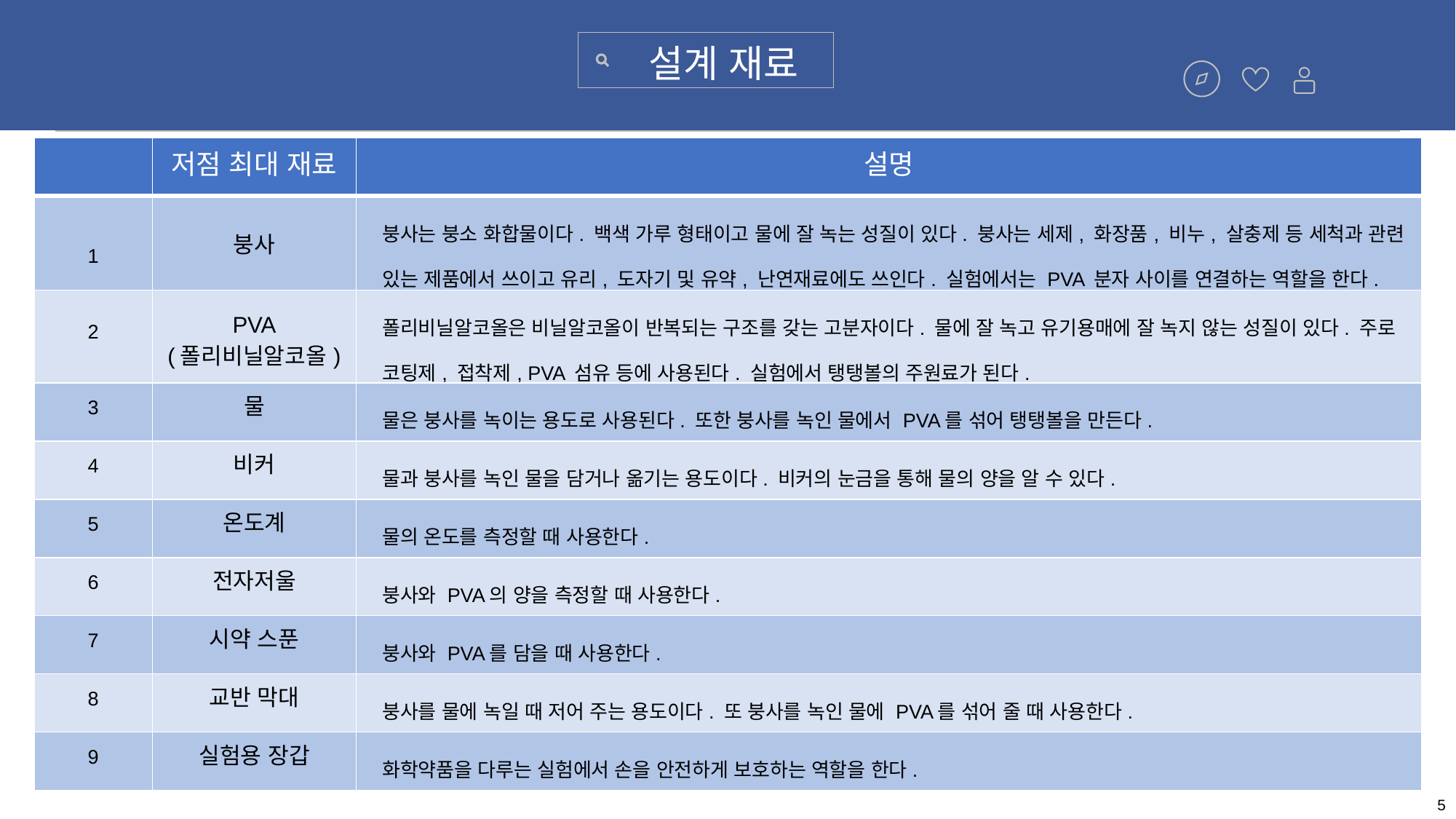

설계 재료

|  | 저점 최대 재료 | 설명 |
| --- | --- | --- |
| 1 | 붕사 | 붕사는 붕소 화합물이다. 백색 가루 형태이고 물에 잘 녹는 성질이 있다. 붕사는 세제, 화장품, 비누, 살충제 등 세척과 관련 있는 제품에서 쓰이고 유리, 도자기 및 유약, 난연재료에도 쓰인다. 실험에서는 PVA 분자 사이를 연결하는 역할을 한다. |
| 2 | PVA (폴리비닐알코올) | 폴리비닐알코올은 비닐알코올이 반복되는 구조를 갖는 고분자이다. 물에 잘 녹고 유기용매에 잘 녹지 않는 성질이 있다. 주로 코팅제, 접착제, PVA 섬유 등에 사용된다. 실험에서 탱탱볼의 주원료가 된다. |
| 3 | 물 | 물은 붕사를 녹이는 용도로 사용된다. 또한 붕사를 녹인 물에서 PVA를 섞어 탱탱볼을 만든다. |
| 4 | 비커 | 물과 붕사를 녹인 물을 담거나 옮기는 용도이다. 비커의 눈금을 통해 물의 양을 알 수 있다. |
| 5 | 온도계 | 물의 온도를 측정할 때 사용한다. |
| 6 | 전자저울 | 붕사와 PVA의 양을 측정할 때 사용한다. |
| 7 | 시약 스푼 | 붕사와 PVA를 담을 때 사용한다. |
| 8 | 교반 막대 | 붕사를 물에 녹일 때 저어 주는 용도이다. 또 붕사를 녹인 물에 PVA를 섞어 줄 때 사용한다. |
| 9 | 실험용 장갑 | 화학약품을 다루는 실험에서 손을 안전하게 보호하는 역할을 한다. |
5